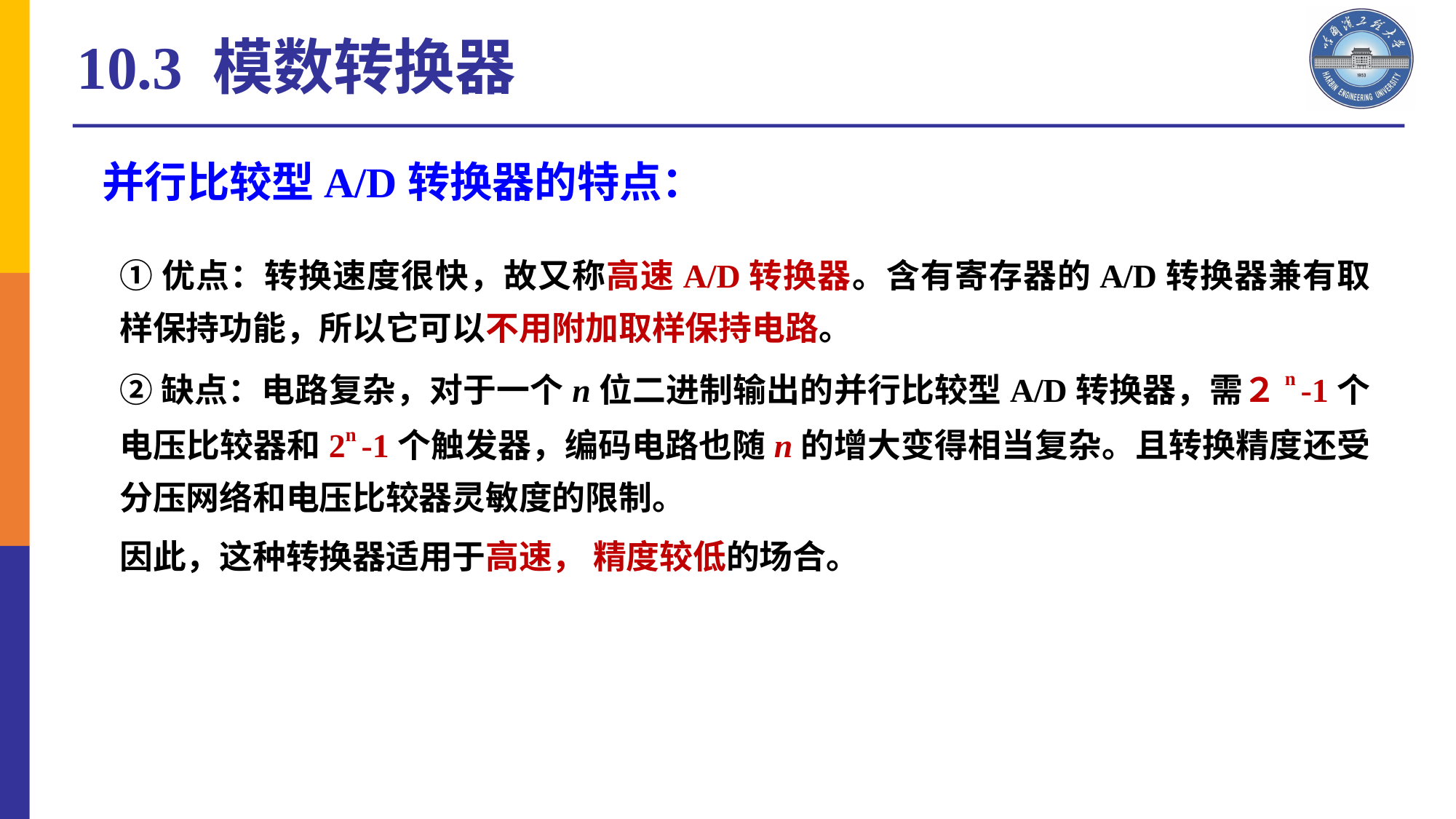

10.3 模数转换器
并行比较型A/D转换器的特点：
①优点：转换速度很快，故又称高速A/D转换器。含有寄存器的A/D转换器兼有取样保持功能，所以它可以不用附加取样保持电路。
②缺点：电路复杂，对于一个n位二进制输出的并行比较型A/D转换器，需２n -1个电压比较器和2n -1个触发器，编码电路也随n的增大变得相当复杂。且转换精度还受分压网络和电压比较器灵敏度的限制。
因此，这种转换器适用于高速， 精度较低的场合。